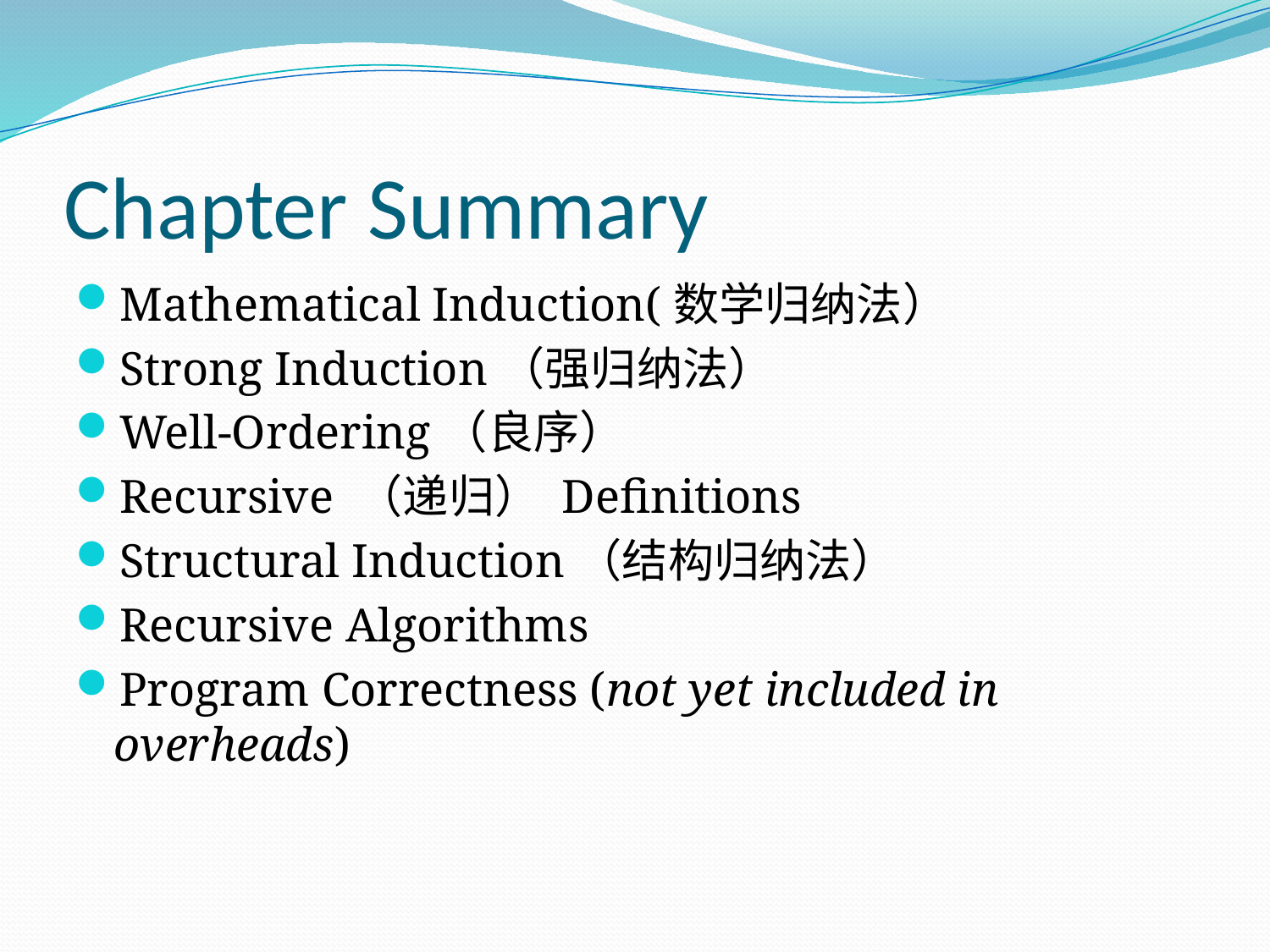

# Chapter Summary
Mathematical Induction(数学归纳法）
Strong Induction（强归纳法）
Well-Ordering（良序）
Recursive （递归） Definitions
Structural Induction（结构归纳法）
Recursive Algorithms
Program Correctness (not yet included in overheads)